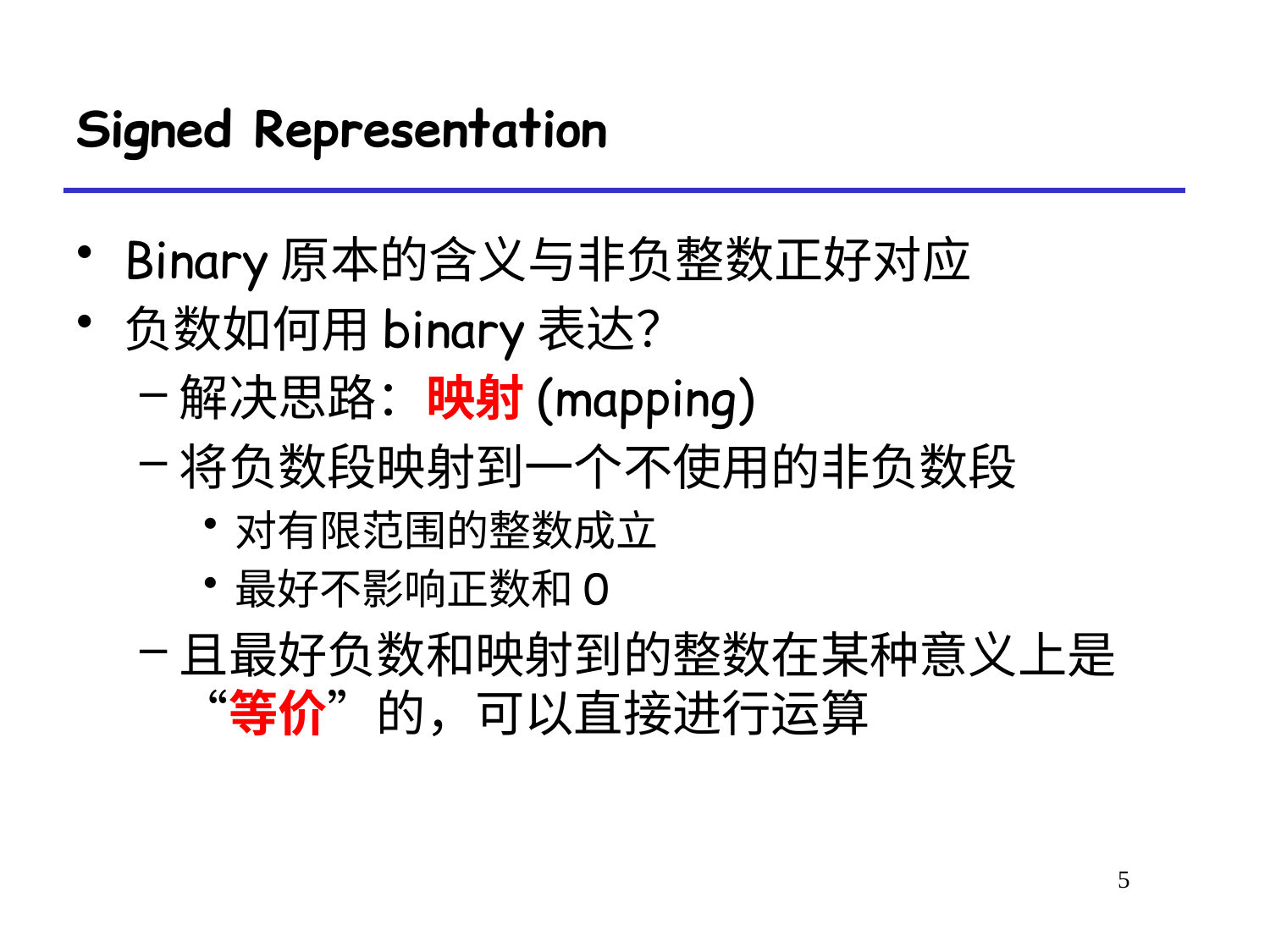

# Signed Representation
Binary原本的含义与非负整数正好对应
负数如何用binary表达？
解决思路：映射(mapping)
将负数段映射到一个不使用的非负数段
对有限范围的整数成立
最好不影响正数和0
且最好负数和映射到的整数在某种意义上是“等价”的，可以直接进行运算
5